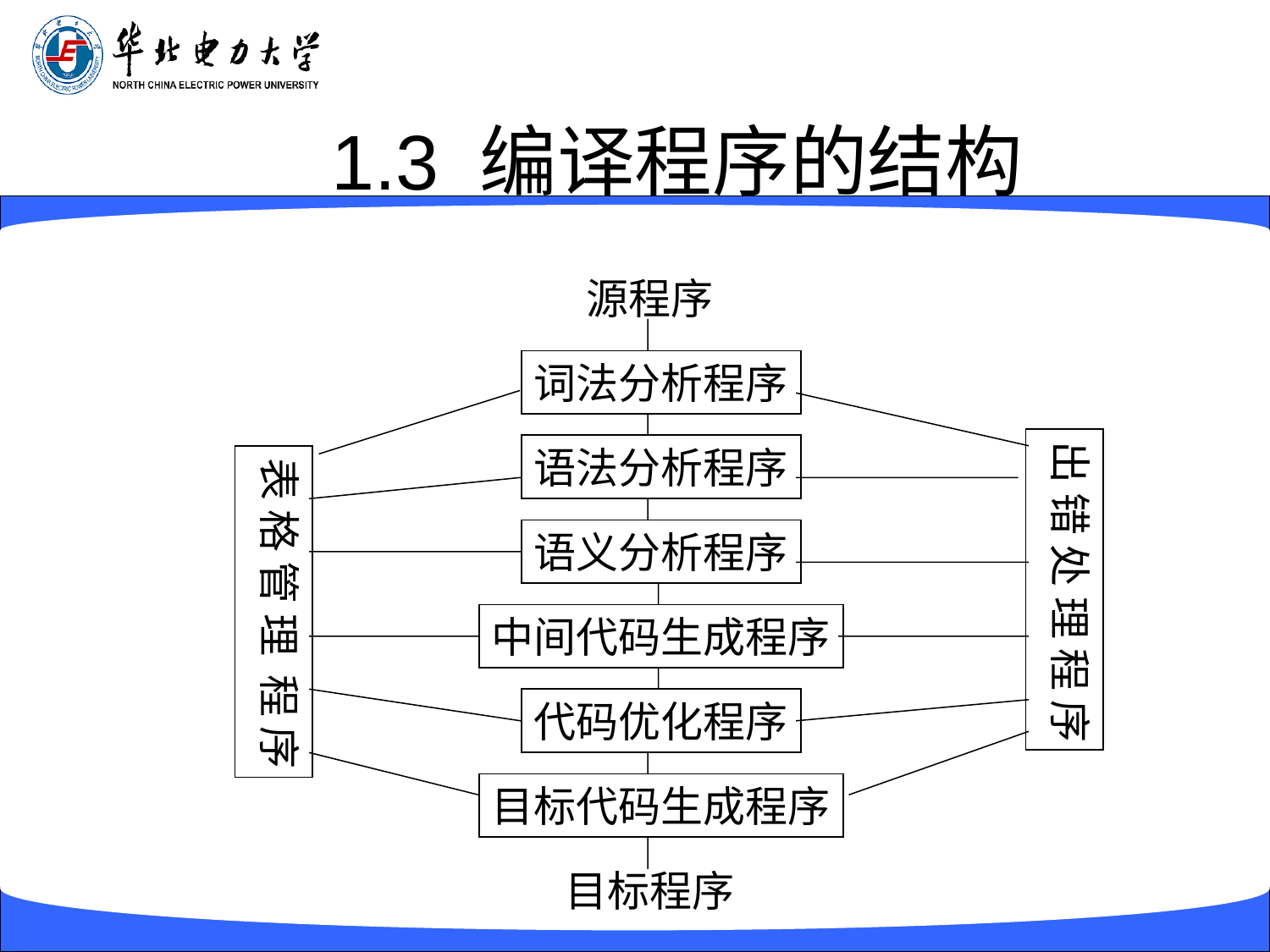

# 1.3 编译程序的结构
源程序

词法分析程序

出 错 处 理 程 序
语法分析程序
表 格 管 理  程 序

语义分析程序

中间代码生成程序

代码优化程序

目标代码生成程序

目标程序